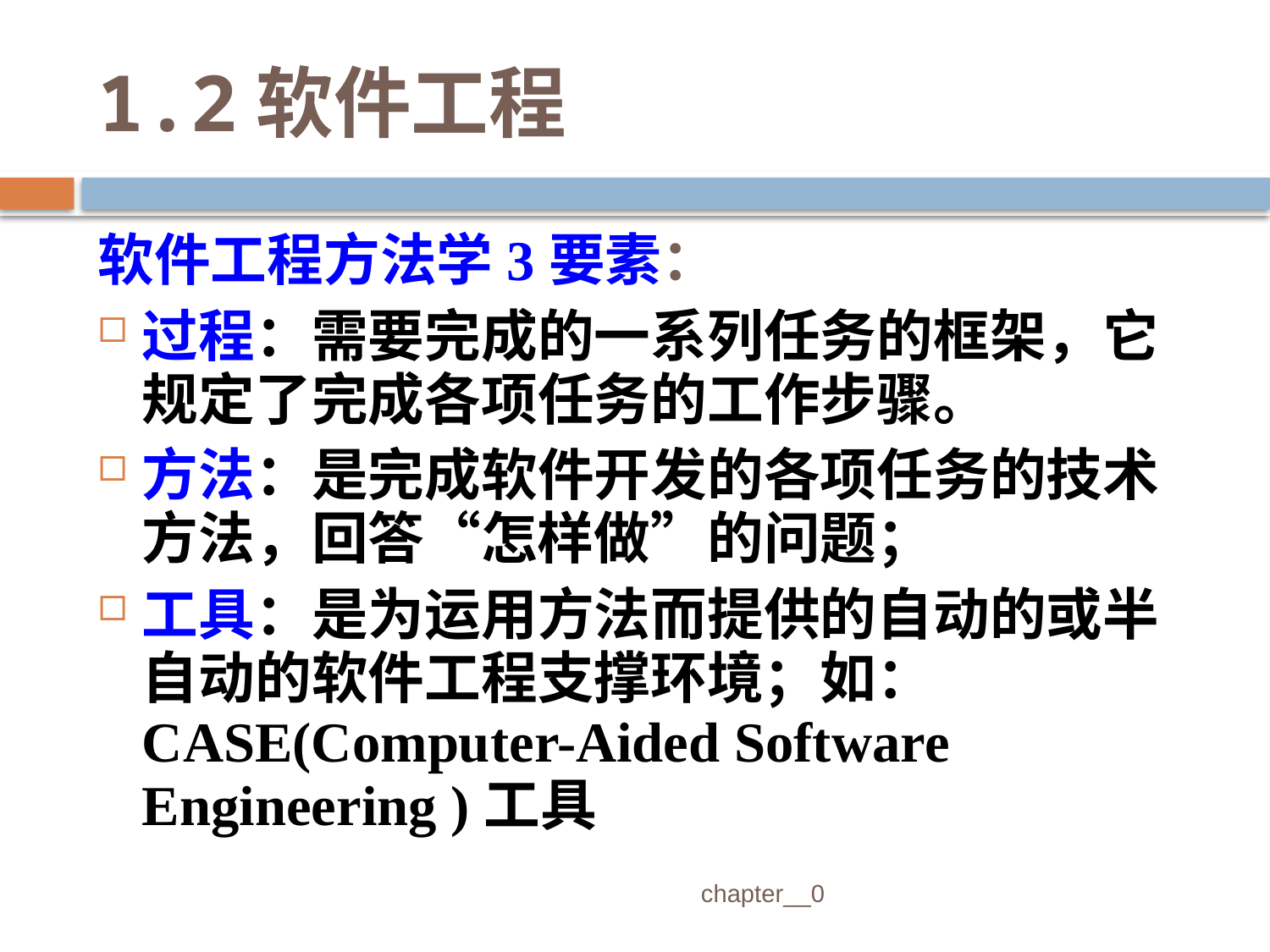

# 1.2软件工程
17
软件工程方法学3要素：
过程：需要完成的一系列任务的框架，它规定了完成各项任务的工作步骤。
方法：是完成软件开发的各项任务的技术方法，回答“怎样做”的问题；
工具：是为运用方法而提供的自动的或半自动的软件工程支撑环境；如：CASE(Computer-Aided Software Engineering )工具

 chapter__0